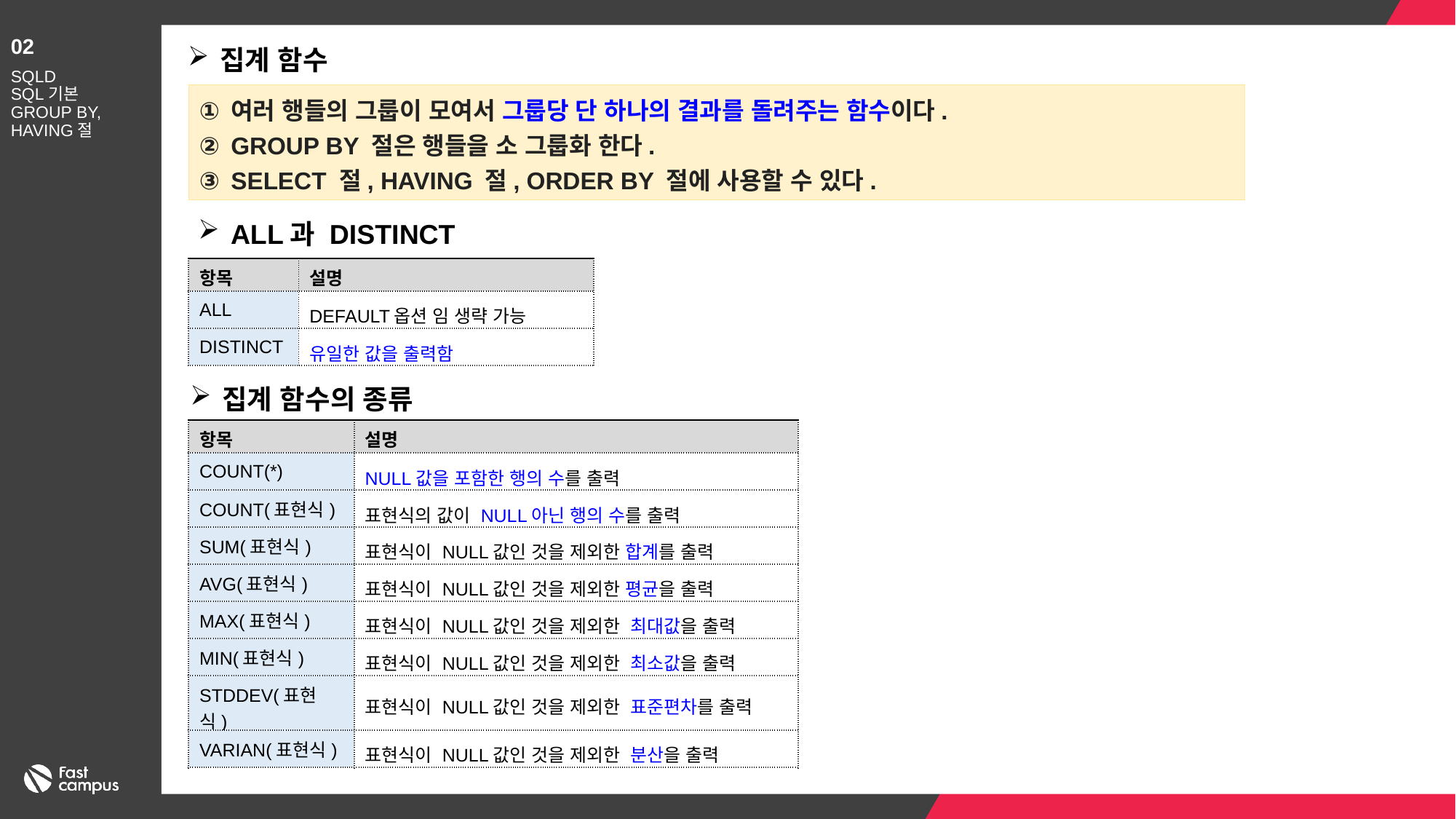

02
집계 함수
SQLD
SQL기본
GROUP BY, HAVING절
여러 행들의 그룹이 모여서 그룹당 단 하나의 결과를 돌려주는 함수이다.
GROUP BY 절은 행들을 소 그룹화 한다.
SELECT 절, HAVING 절, ORDER BY 절에 사용할 수 있다.
ALL과 DISTINCT
| 항목 | 설명 |
| --- | --- |
| ALL | DEFAULT옵션 임 생략 가능 |
| DISTINCT | 유일한 값을 출력함 |
집계 함수의 종류
| 항목 | 설명 |
| --- | --- |
| COUNT(\*) | NULL값을 포함한 행의 수를 출력 |
| COUNT(표현식) | 표현식의 값이 NULL아닌 행의 수를 출력 |
| SUM(표현식) | 표현식이 NULL값인 것을 제외한 합계를 출력 |
| AVG(표현식) | 표현식이 NULL값인 것을 제외한 평균을 출력 |
| MAX(표현식) | 표현식이 NULL값인 것을 제외한 최대값을 출력 |
| MIN(표현식) | 표현식이 NULL값인 것을 제외한 최소값을 출력 |
| STDDEV(표현식) | 표현식이 NULL값인 것을 제외한 표준편차를 출력 |
| VARIAN(표현식) | 표현식이 NULL값인 것을 제외한 분산을 출력 |